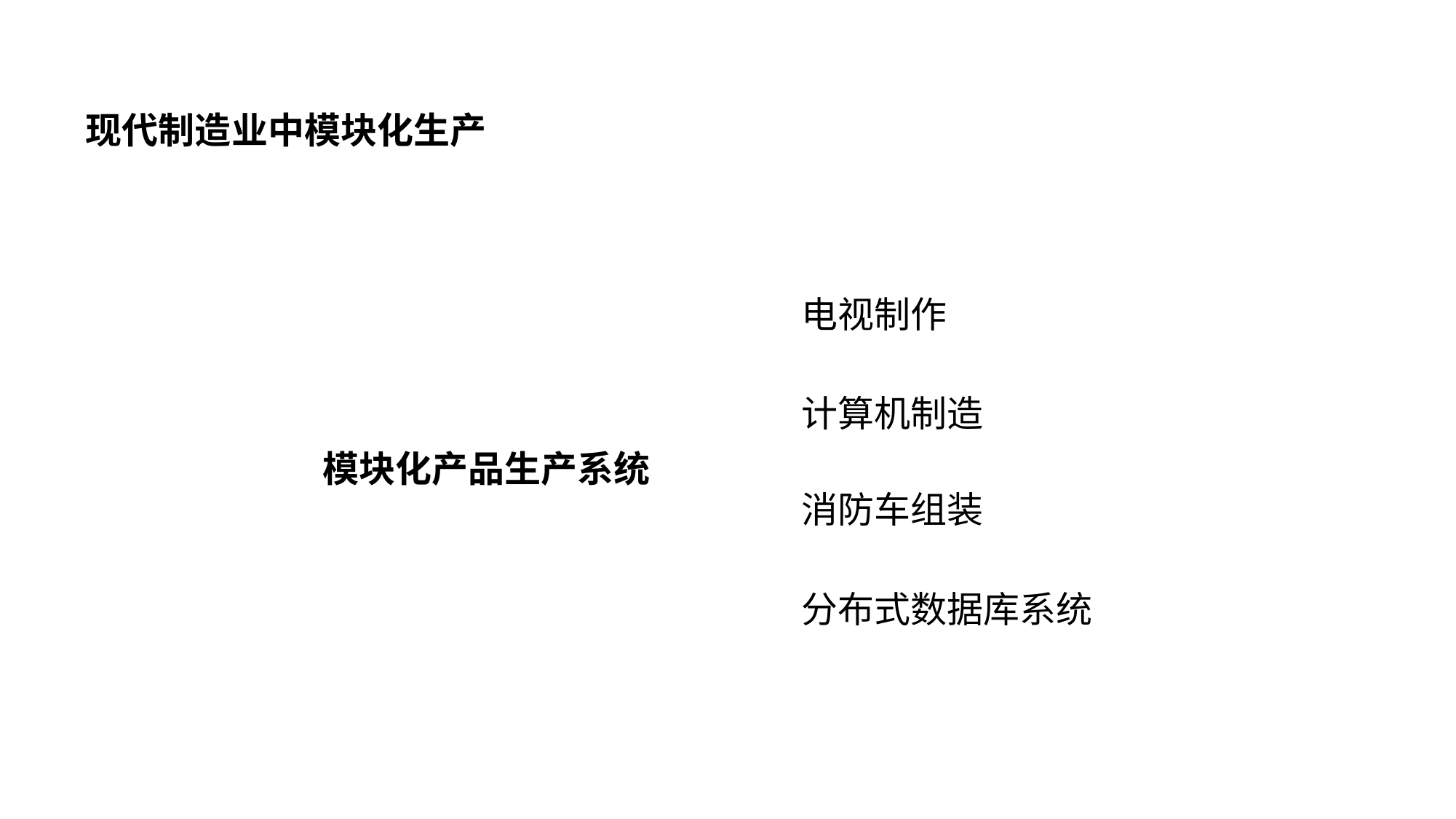

现代制造业中模块化生产
电视制作
计算机制造
模块化产品生产系统
消防车组装
分布式数据库系统